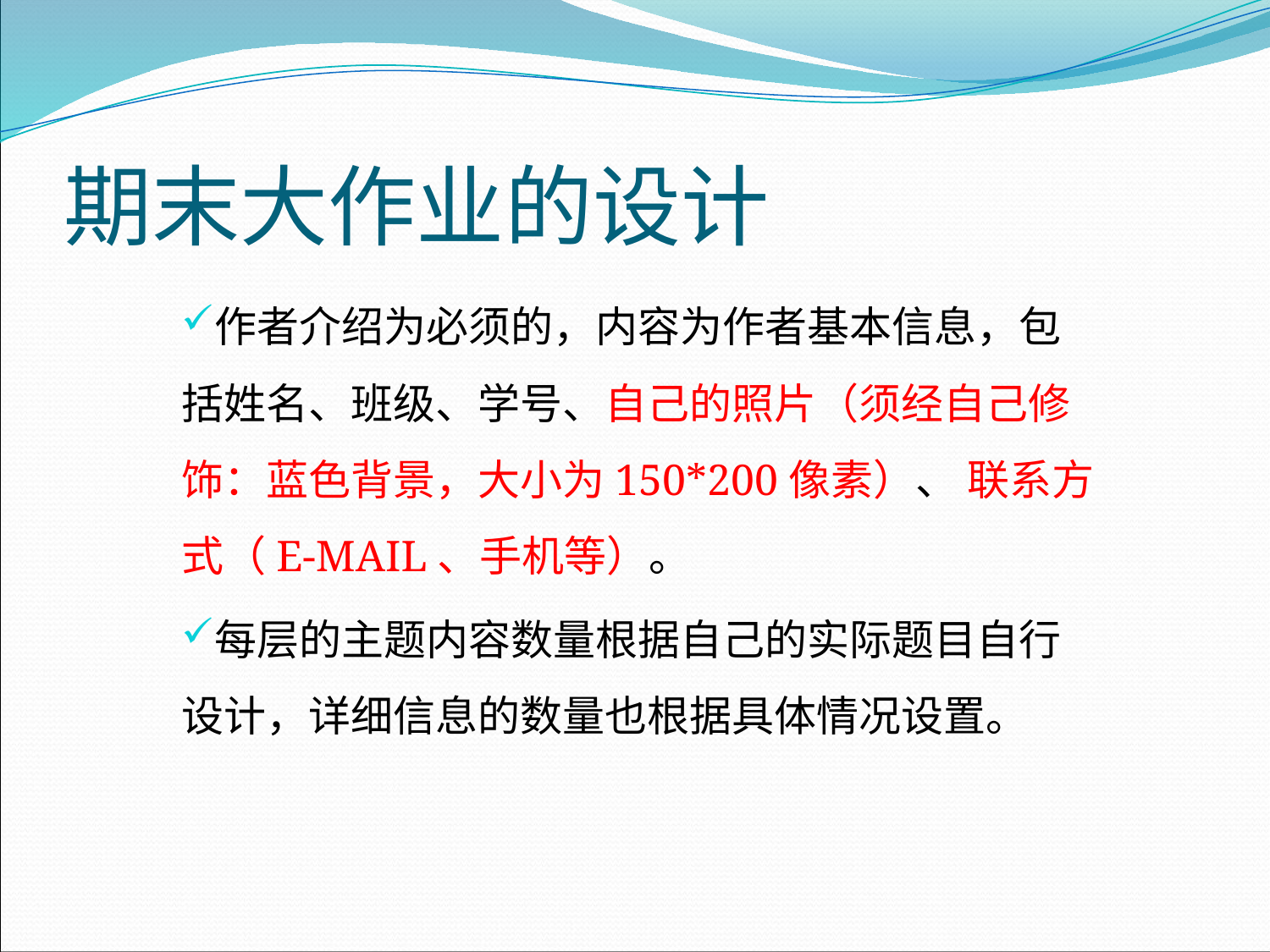

# 期末大作业的设计
作者介绍为必须的，内容为作者基本信息，包括姓名、班级、学号、自己的照片（须经自己修饰：蓝色背景，大小为150*200像素）、 联系方式（E-MAIL、手机等）。
每层的主题内容数量根据自己的实际题目自行设计，详细信息的数量也根据具体情况设置。